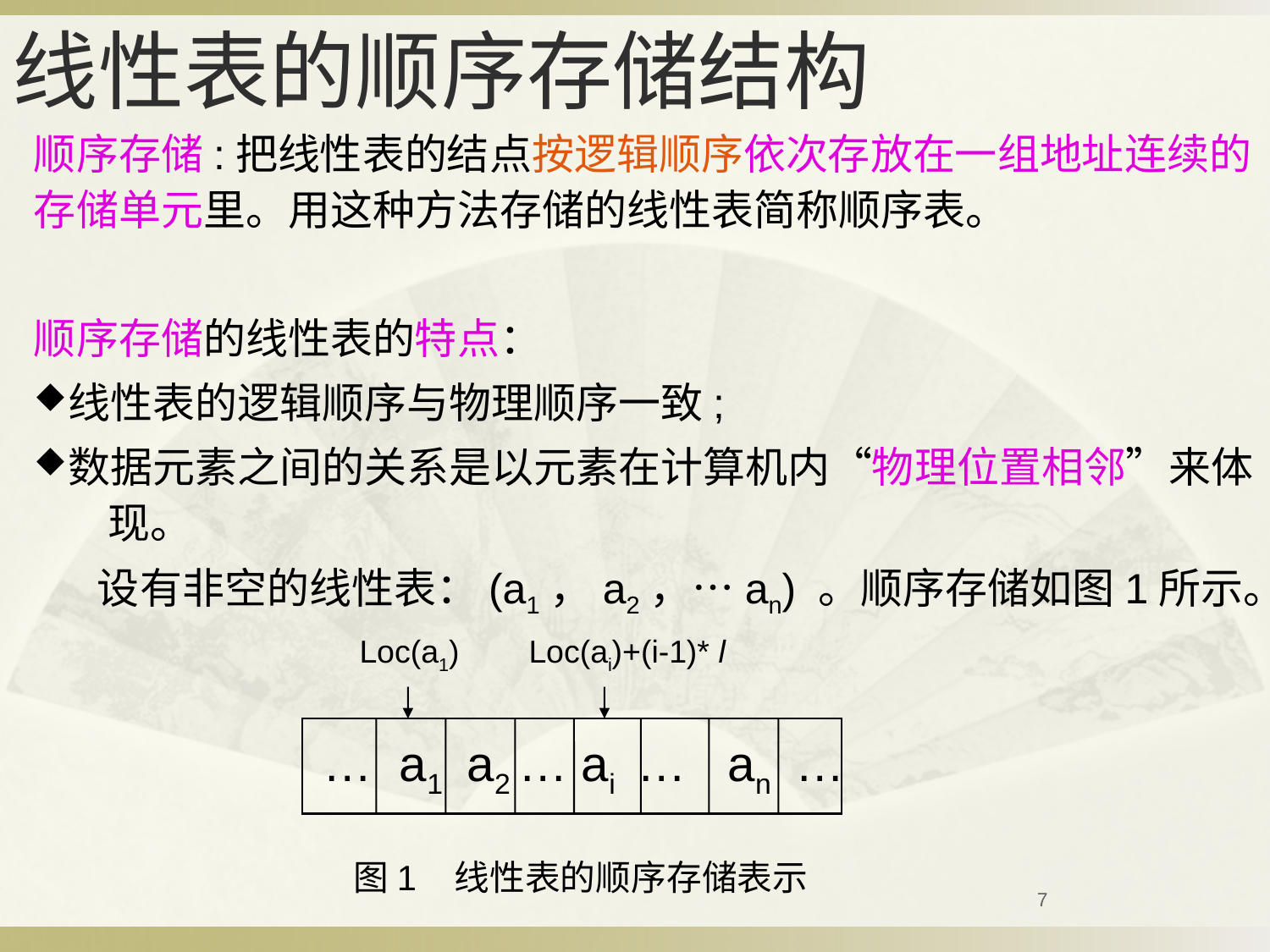

线性表的顺序存储结构
顺序存储:把线性表的结点按逻辑顺序依次存放在一组地址连续的存储单元里。用这种方法存储的线性表简称顺序表。

顺序存储的线性表的特点：
线性表的逻辑顺序与物理顺序一致;
数据元素之间的关系是以元素在计算机内“物理位置相邻”来体现。
设有非空的线性表：(a1，a2，…an) 。顺序存储如图1所示。

Loc(a1)
Loc(ai)+(i-1)* l

 …  a1   a2 … ai  …   an   …

图1   线性表的顺序存储表示
7